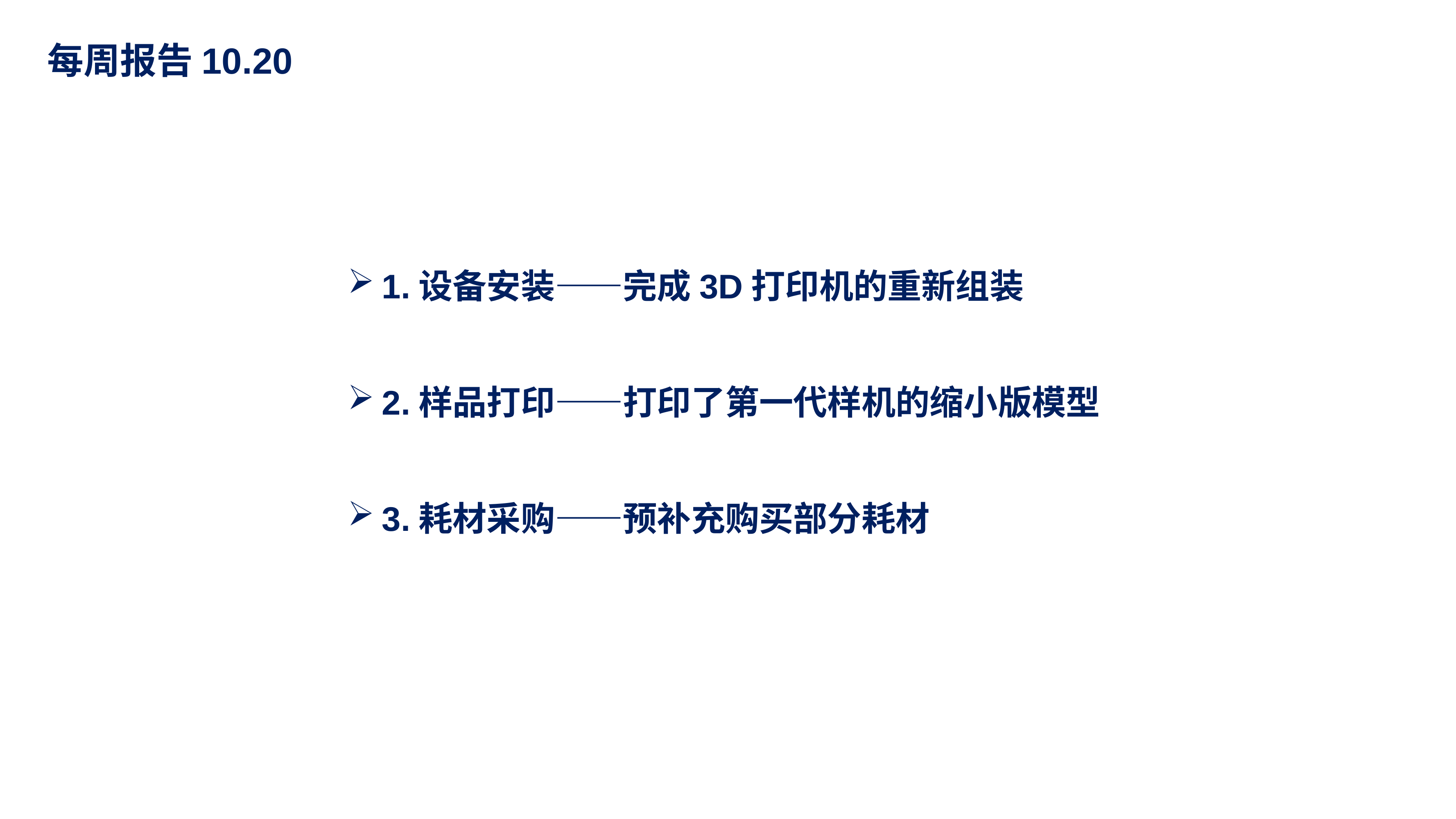

每周报告10.20
1.设备安装——完成3D打印机的重新组装
2.样品打印——打印了第一代样机的缩小版模型
3.耗材采购——预补充购买部分耗材